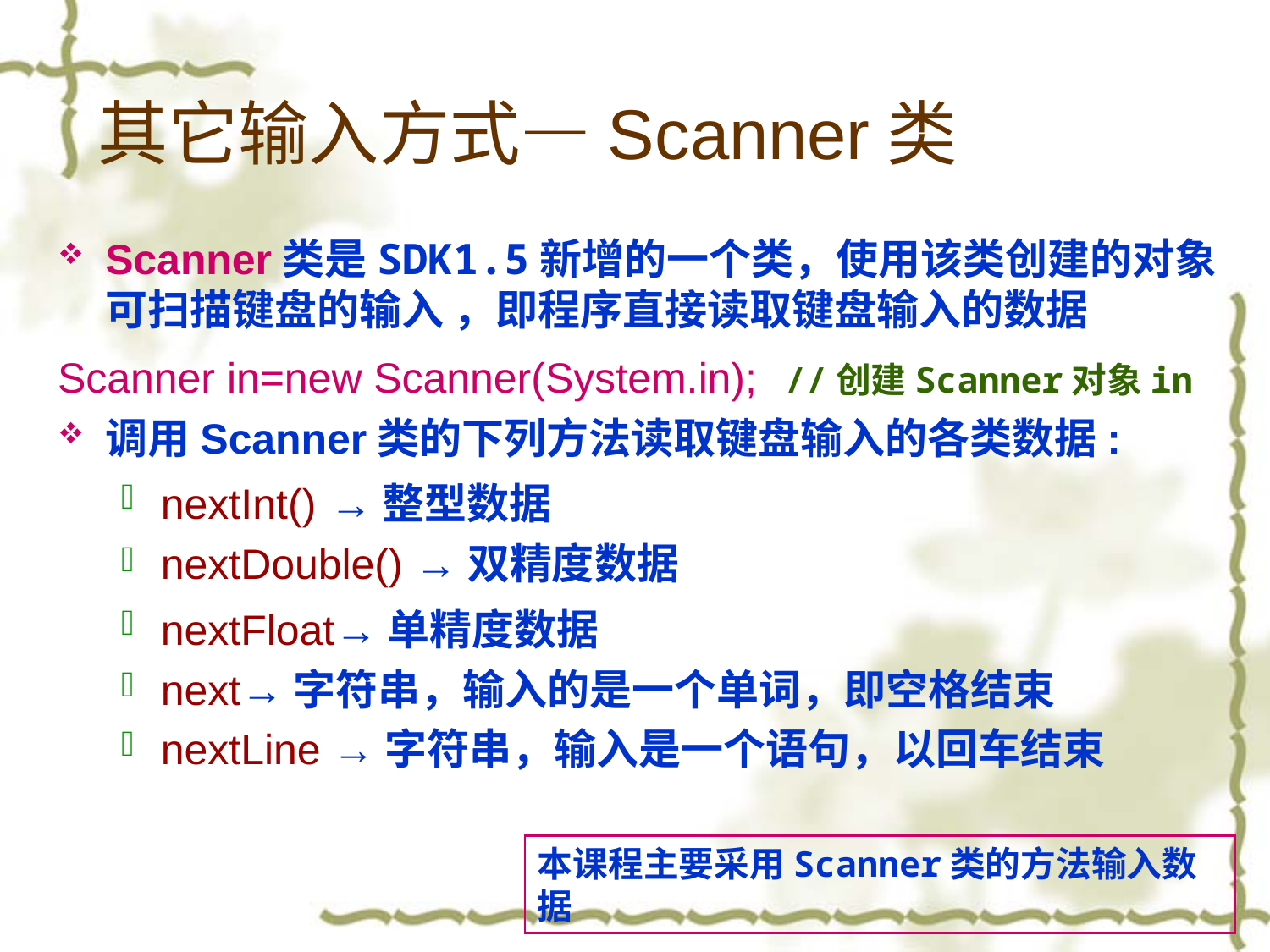

# 其它输入方式—Scanner类
Scanner类是SDK1.5新增的一个类，使用该类创建的对象可扫描键盘的输入 ，即程序直接读取键盘输入的数据
Scanner in=new Scanner(System.in);  //创建Scanner对象in
调用Scanner类的下列方法读取键盘输入的各类数据:
nextInt() →整型数据
nextDouble() →双精度数据
nextFloat→单精度数据
next→字符串，输入的是一个单词，即空格结束
nextLine →字符串，输入是一个语句，以回车结束

本课程主要采用Scanner类的方法输入数据